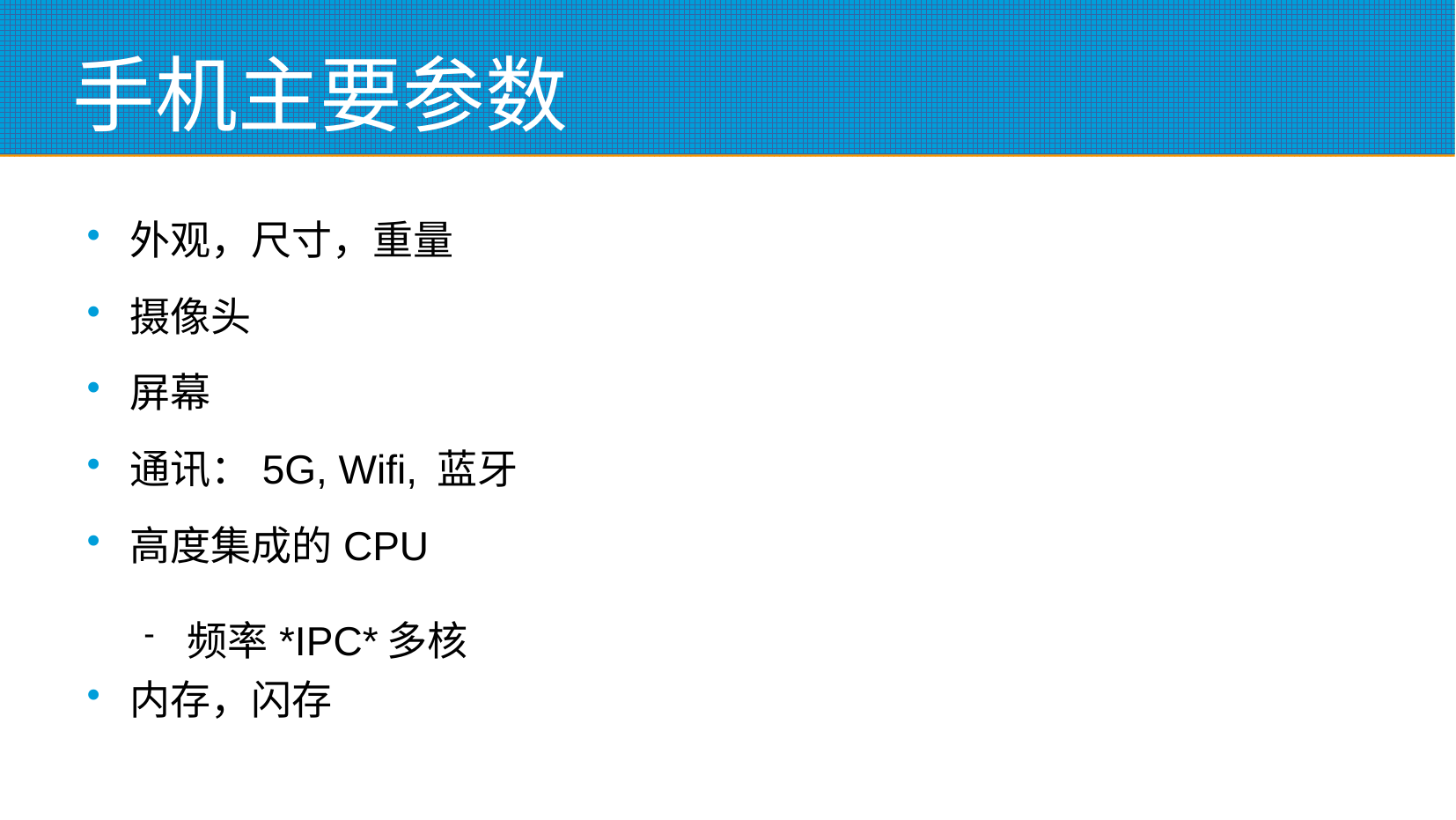

# 手机主要参数
外观，尺寸，重量
摄像头
屏幕
通讯：5G, Wifi, 蓝牙
高度集成的CPU
频率*IPC*多核
内存，闪存